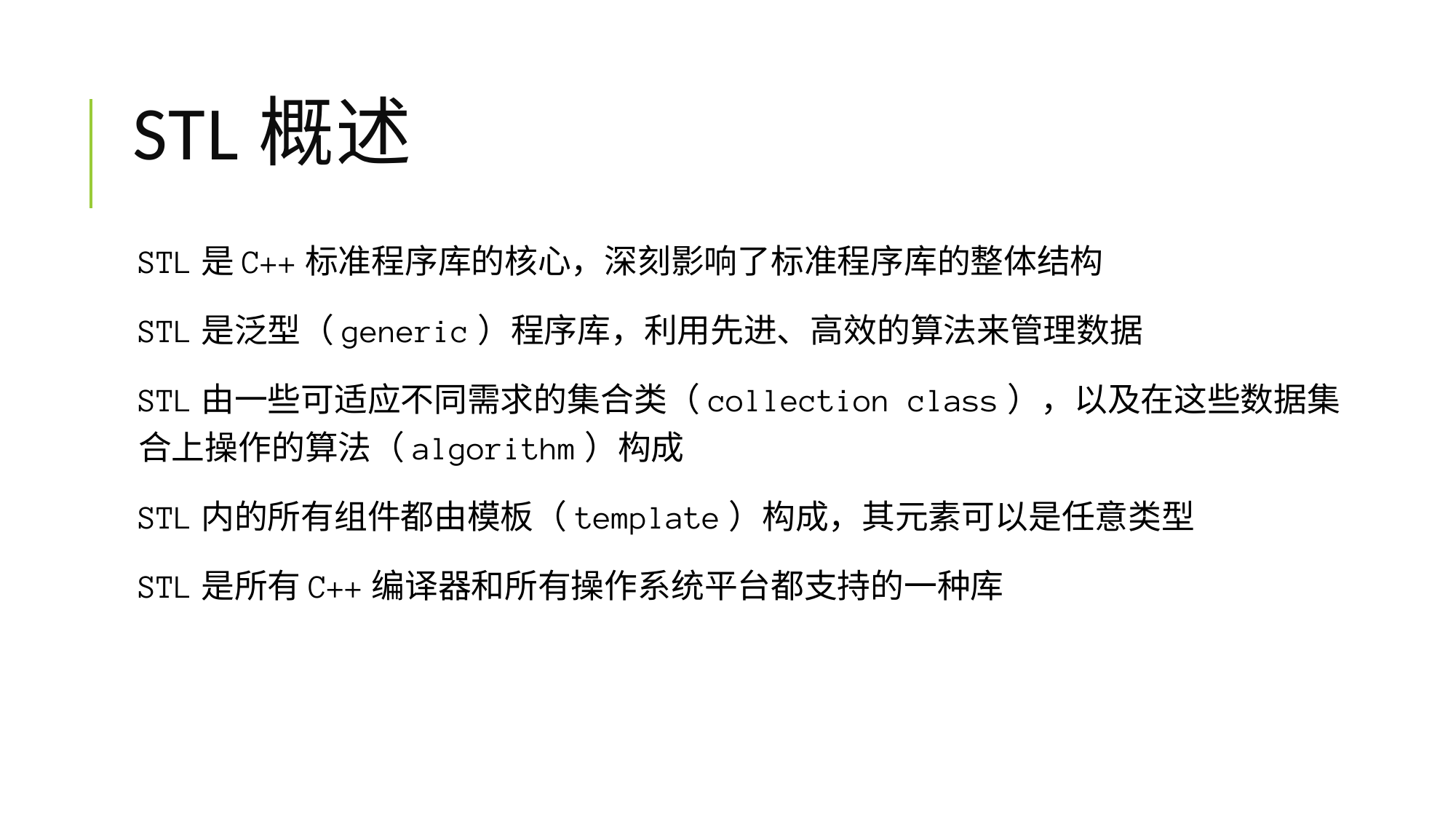

# STL概述
STL是C++标准程序库的核心，深刻影响了标准程序库的整体结构
STL是泛型（generic）程序库，利用先进、高效的算法来管理数据
STL由一些可适应不同需求的集合类（collection class），以及在这些数据集合上操作的算法（algorithm）构成
STL内的所有组件都由模板（template）构成，其元素可以是任意类型
STL是所有C++编译器和所有操作系统平台都支持的一种库